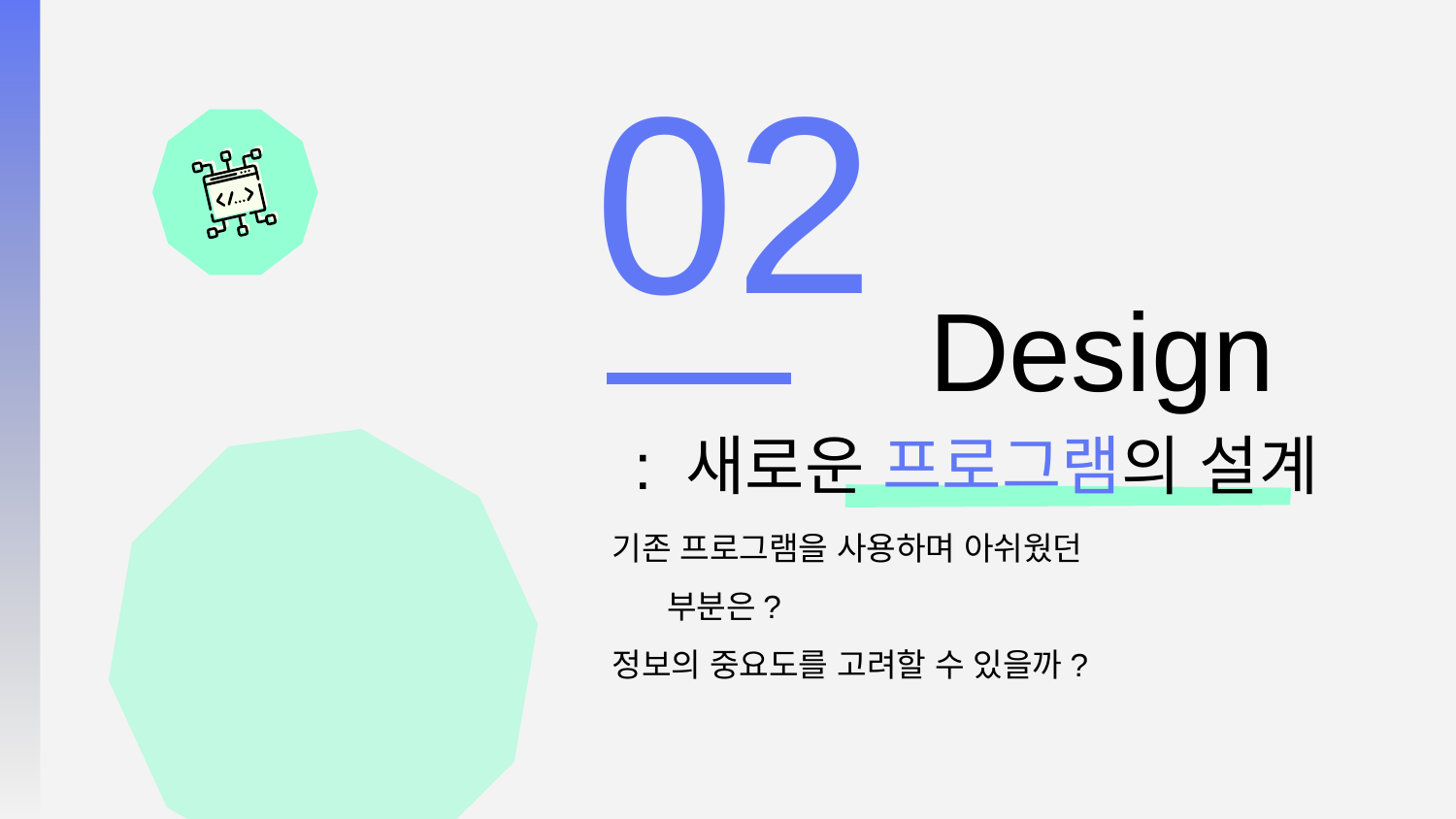

02

# Design
: 새로운 프로그램의 설계

기존 프로그램을 사용하며 아쉬웠던 부분은?
정보의 중요도를 고려할 수 있을까?